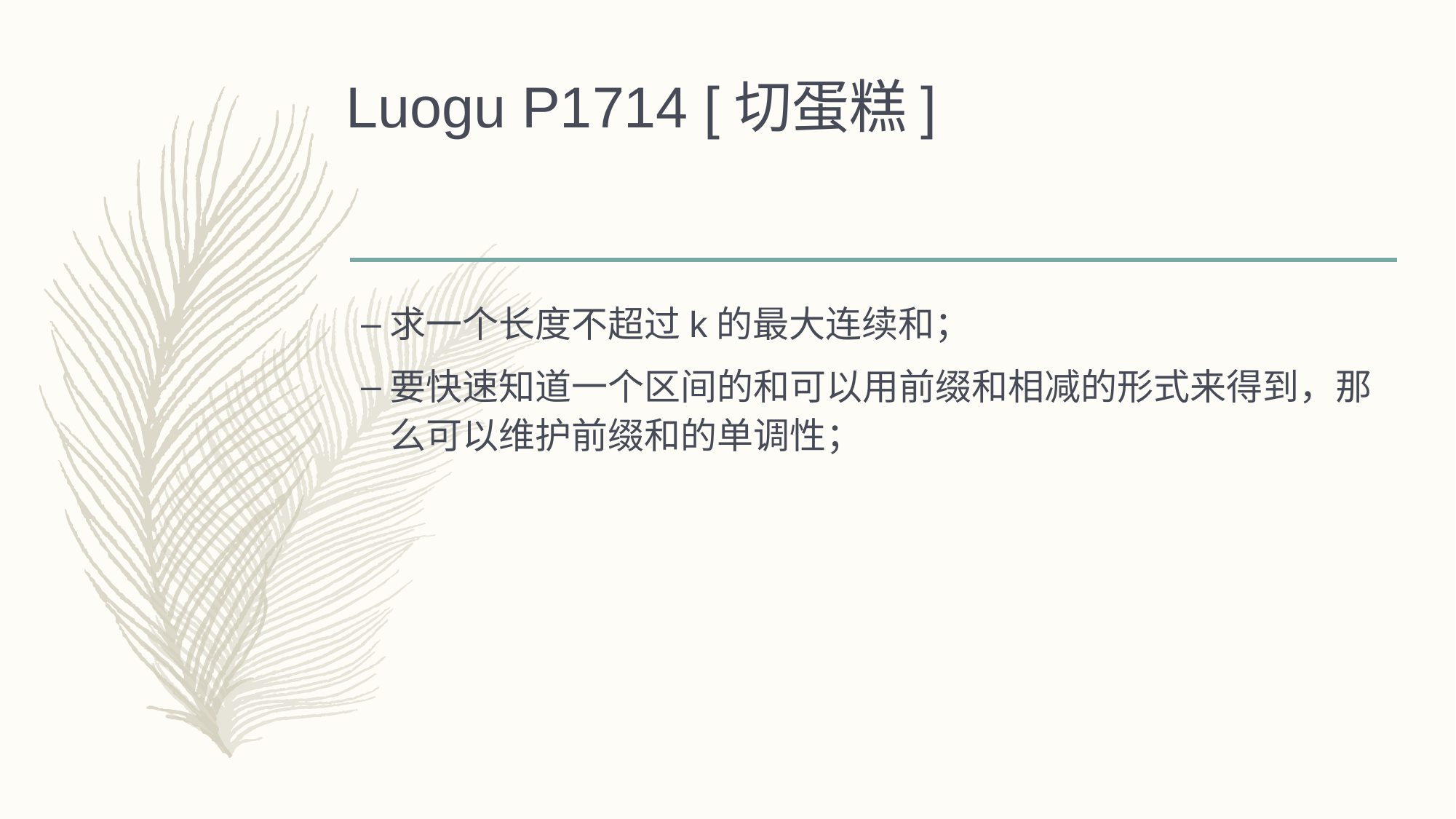

# Luogu P1714 [切蛋糕]
求一个长度不超过k的最大连续和；
要快速知道一个区间的和可以用前缀和相减的形式来得到，那么可以维护前缀和的单调性；